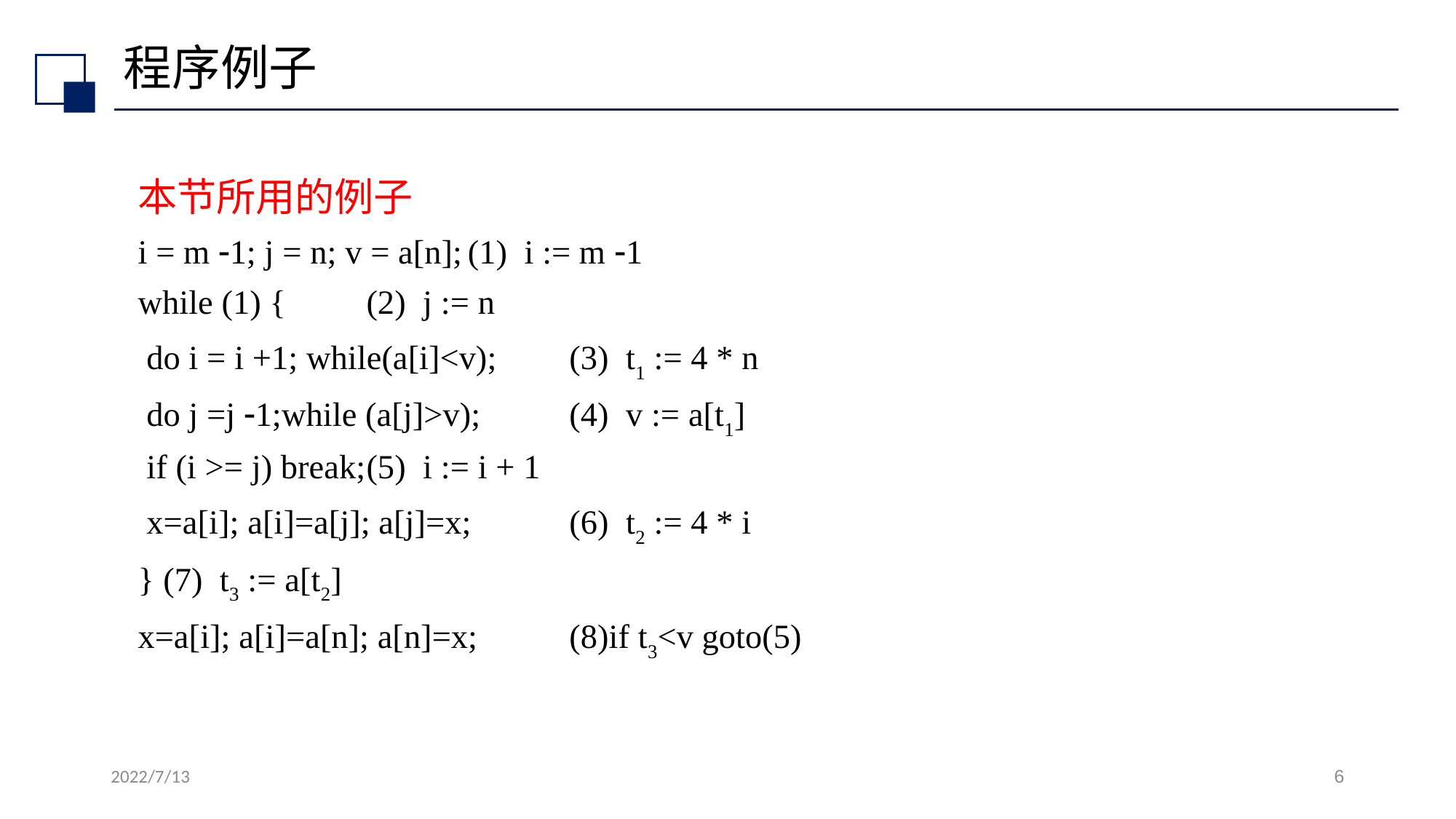

# 程序例子
本节所用的例子
i = m −1; j = n; v = a[n];		(1)  i := m −1
while (1) {				(2)  j := n
 do i = i +1; while(a[i]<v);		(3)  t1 := 4 * n
 do j =j −1;while (a[j]>v);		(4)  v := a[t1]
 if (i >= j) break;			(5)  i := i + 1
 x=a[i]; a[i]=a[j]; a[j]=x;		(6)  t2 := 4 * i
}							(7)  t3 := a[t2]
x=a[i]; a[i]=a[n]; a[n]=x;         	(8)if t3<v goto(5)
2022/7/13
6